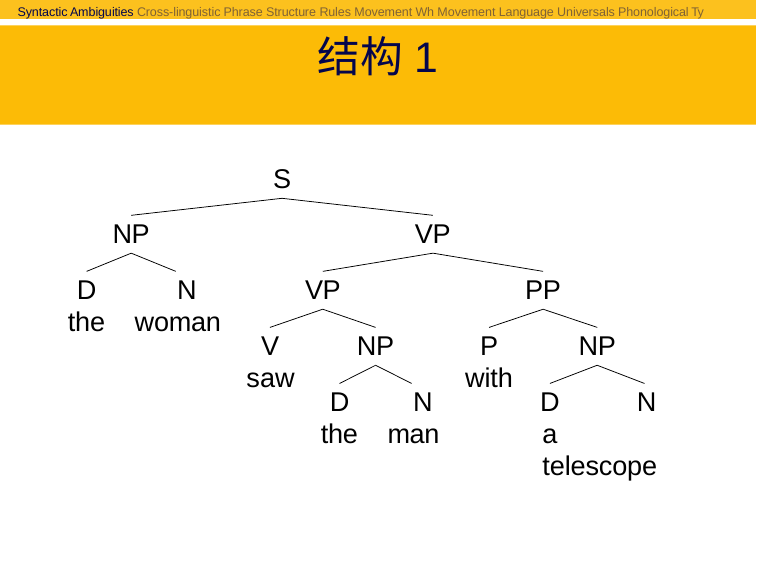

Syntactic Ambiguities Cross-linguistic Phrase Structure Rules Movement Wh Movement Language Universals Phonological Ty
# 结构1
S

VP
NP

PP
VP
D	N
the	woman

NP
P
with
NP
V
saw

D	N
a	telescope
D	N
the	man